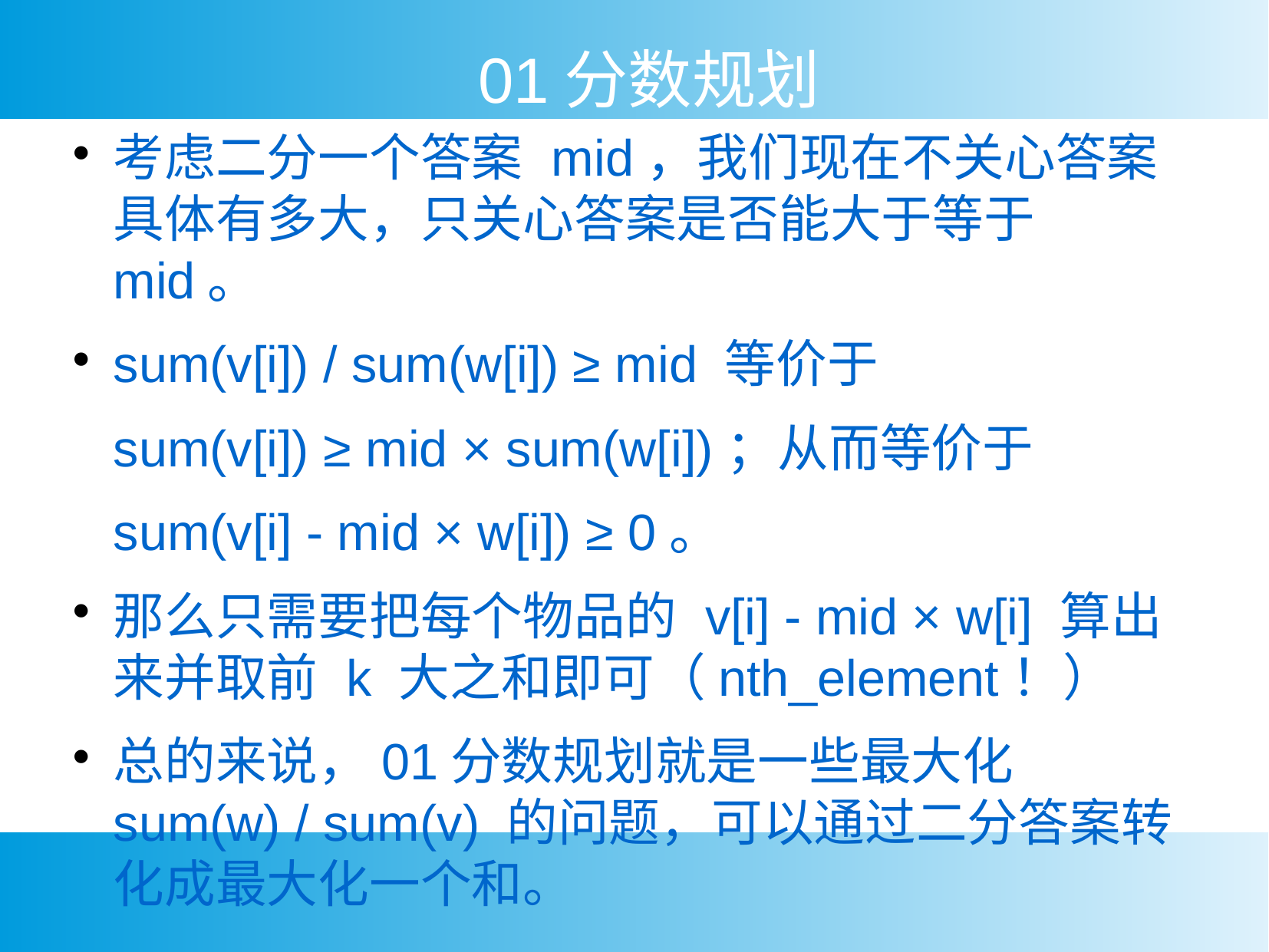

01分数规划
考虑二分一个答案 mid，我们现在不关心答案具体有多大，只关心答案是否能大于等于 mid。
sum(v[i]) / sum(w[i]) ≥ mid 等价于
	sum(v[i]) ≥ mid × sum(w[i])；从而等价于
	sum(v[i] - mid × w[i]) ≥ 0。
那么只需要把每个物品的 v[i] - mid × w[i] 算出来并取前 k 大之和即可（nth_element！）
总的来说，01分数规划就是一些最大化 sum(w) / sum(v) 的问题，可以通过二分答案转化成最大化一个和。